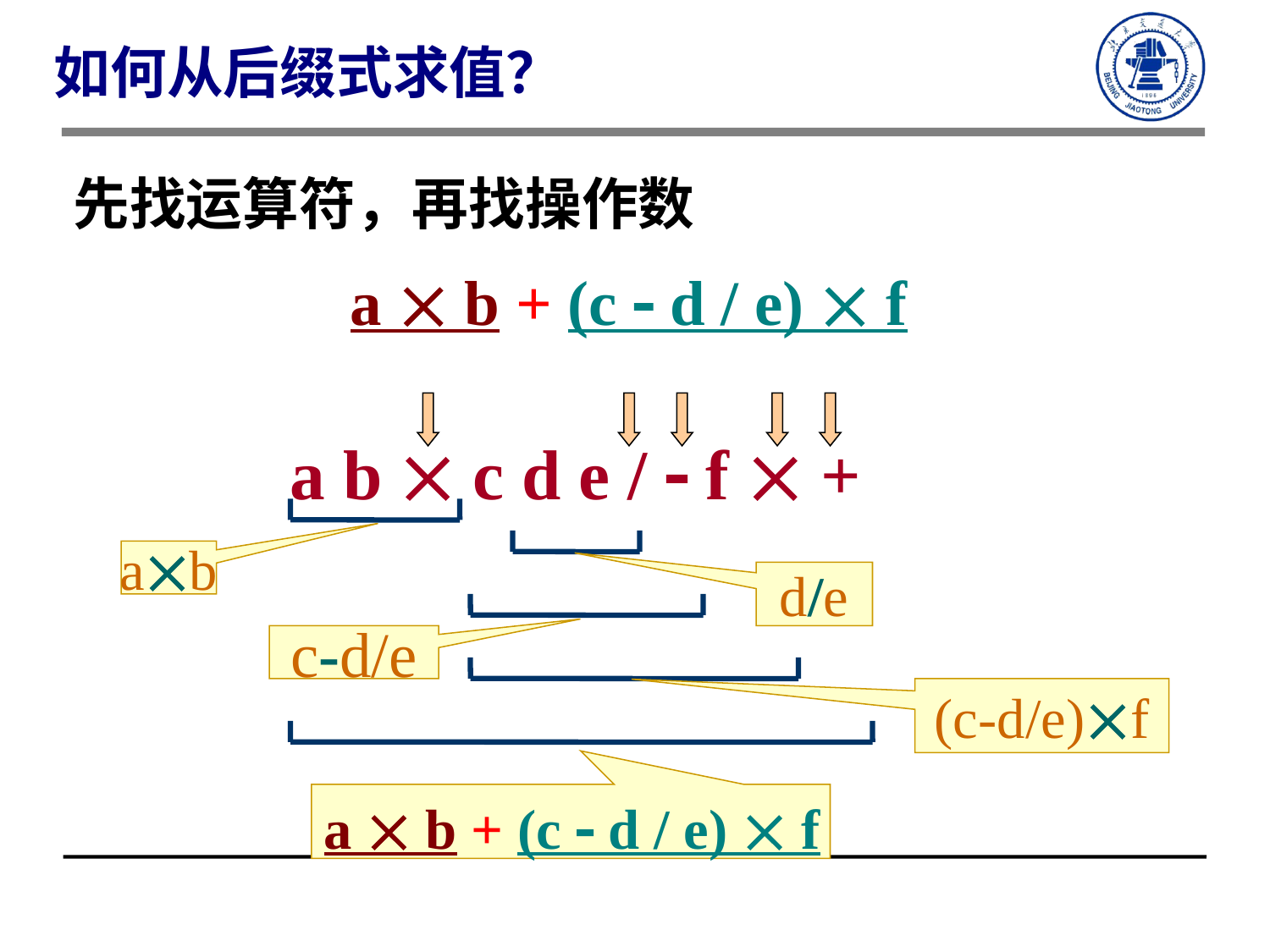

如何从后缀式求值？
先找运算符，再找操作数
a × b + (c − d / e) × f

             a b × c d e / − f × +

a×b

d/e

c-d/e

(c-d/e)×f

a × b + (c − d / e) × f